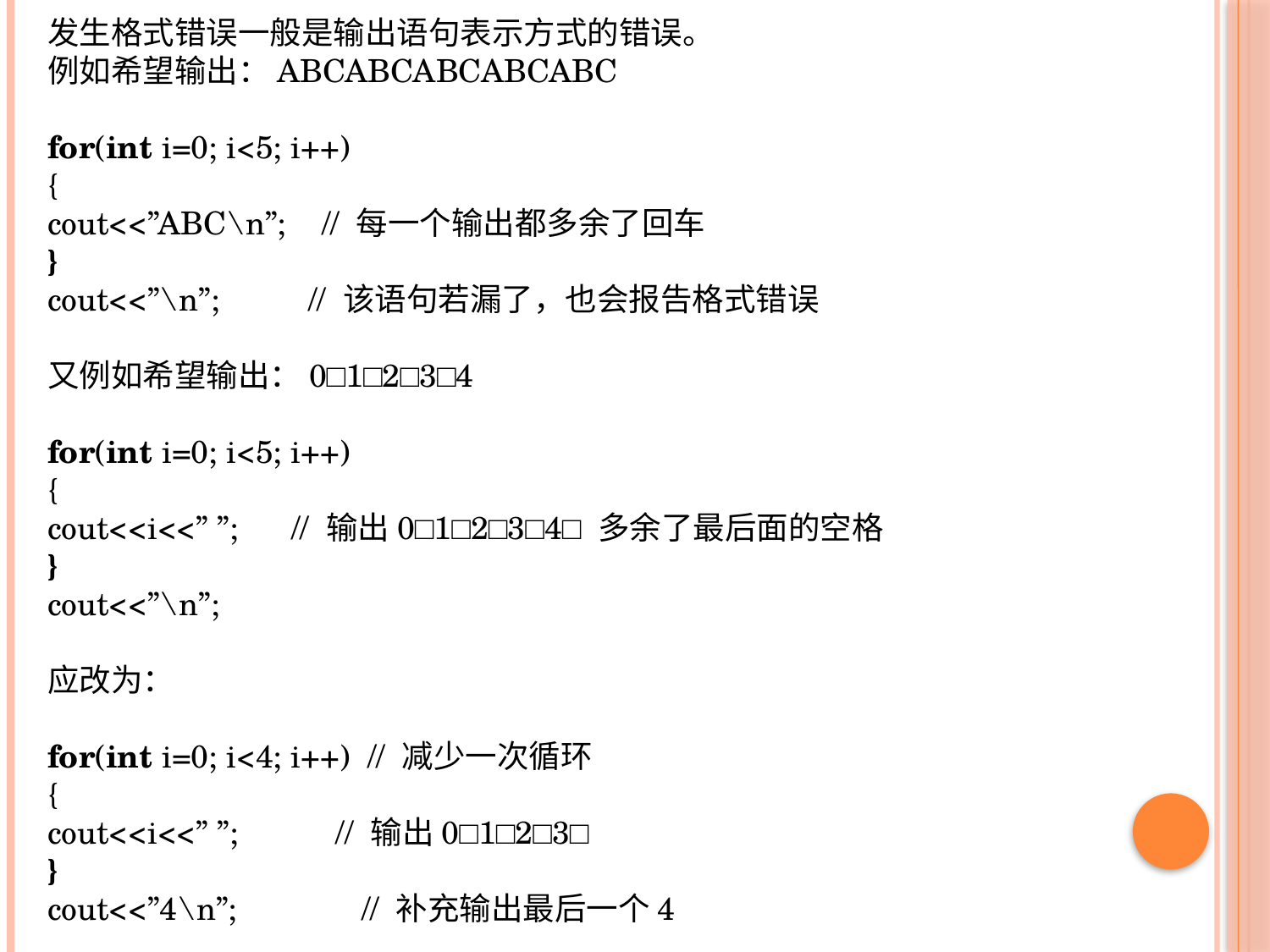

发生格式错误一般是输出语句表示方式的错误。
例如希望输出：ABCABCABCABCABC

for(int i=0; i<5; i++)
{
cout<<”ABC\n”;    // 每一个输出都多余了回车
}
cout<<”\n”;          // 该语句若漏了，也会报告格式错误

又例如希望输出：0□1□2□3□4

for(int i=0; i<5; i++)
{
cout<<i<<” ”;      // 输出0□1□2□3□4□ 多余了最后面的空格
}
cout<<”\n”;

应改为：

for(int i=0; i<4; i++)  // 减少一次循环
{
cout<<i<<” ”;           // 输出0□1□2□3□
}
cout<<”4\n”;              // 补充输出最后一个4